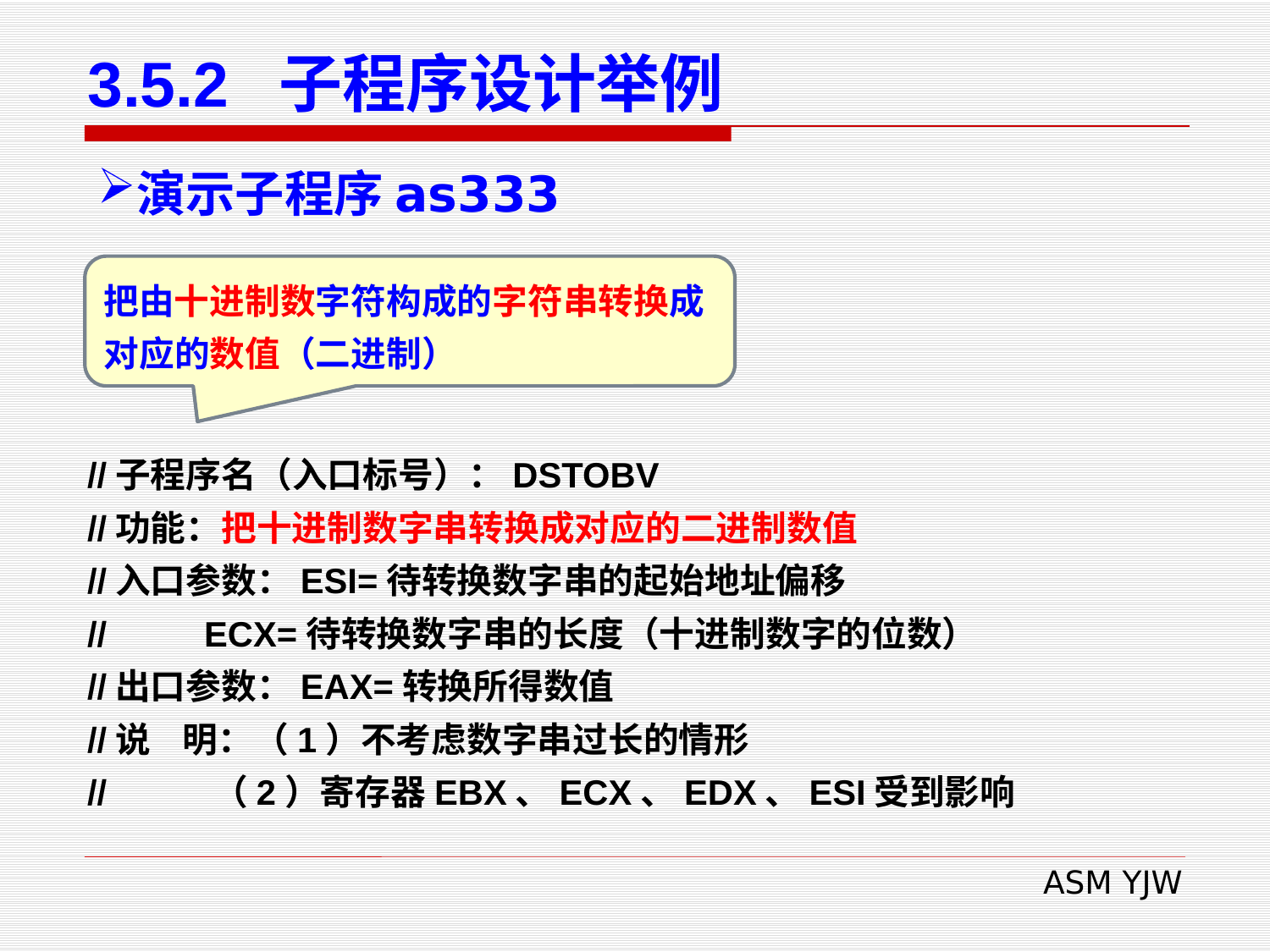

# 3.5.2  子程序设计举例
演示子程序as333
把由十进制数字符构成的字符串转换成对应的数值（二进制）
//子程序名（入口标号）：DSTOBV
//功能：把十进制数字串转换成对应的二进制数值
//入口参数：ESI=待转换数字串的起始地址偏移
//          ECX=待转换数字串的长度（十进制数字的位数）
//出口参数：EAX=转换所得数值
//说    明：（1）不考虑数字串过长的情形
//          （2）寄存器EBX、ECX、EDX、ESI受到影响